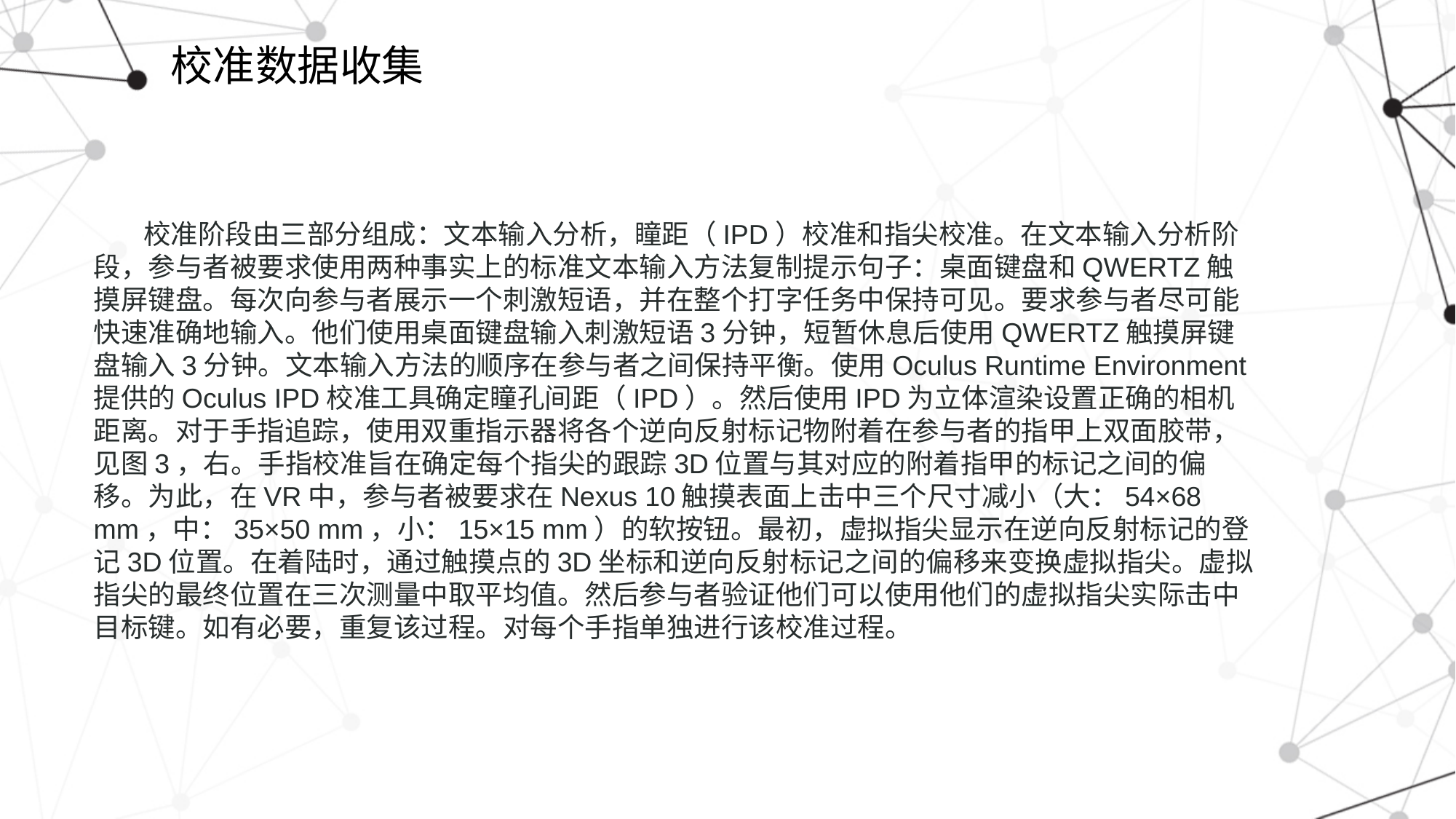

# 校准数据收集
       校准阶段由三部分组成：文本输入分析，瞳距（IPD）校准和指尖校准。在文本输入分析阶段，参与者被要求使用两种事实上的标准文本输入方法复制提示句子：桌面键盘和QWERTZ触摸屏键盘。每次向参与者展示一个刺激短语，并在整个打字任务中保持可见。要求参与者尽可能快速准确地输入。他们使用桌面键盘输入刺激短语3分钟，短暂休息后使用QWERTZ触摸屏键盘输入3分钟。文本输入方法的顺序在参与者之间保持平衡。使用Oculus Runtime Environment提供的Oculus IPD校准工具确定瞳孔间距（IPD）。然后使用IPD为立体渲染设置正确的相机距离。对于手指追踪，使用双重指示器将各个逆向反射标记物附着在参与者的指甲上双面胶带，见图3，右。手指校准旨在确定每个指尖的跟踪3D位置与其对应的附着指甲的标记之间的偏移。为此，在VR中，参与者被要求在Nexus 10触摸表面上击中三个尺寸减小（大：54×68 mm，中：35×50 mm，小：15×15 mm）的软按钮。最初，虚拟指尖显示在逆向反射标记的登记3D位置。在着陆时，通过触摸点的3D坐标和逆向反射标记之间的偏移来变换虚拟指尖。虚拟指尖的最终位置在三次测量中取平均值。然后参与者验证他们可以使用他们的虚拟指尖实际击中目标键。如有必要，重复该过程。对每个手指单独进行该校准过程。